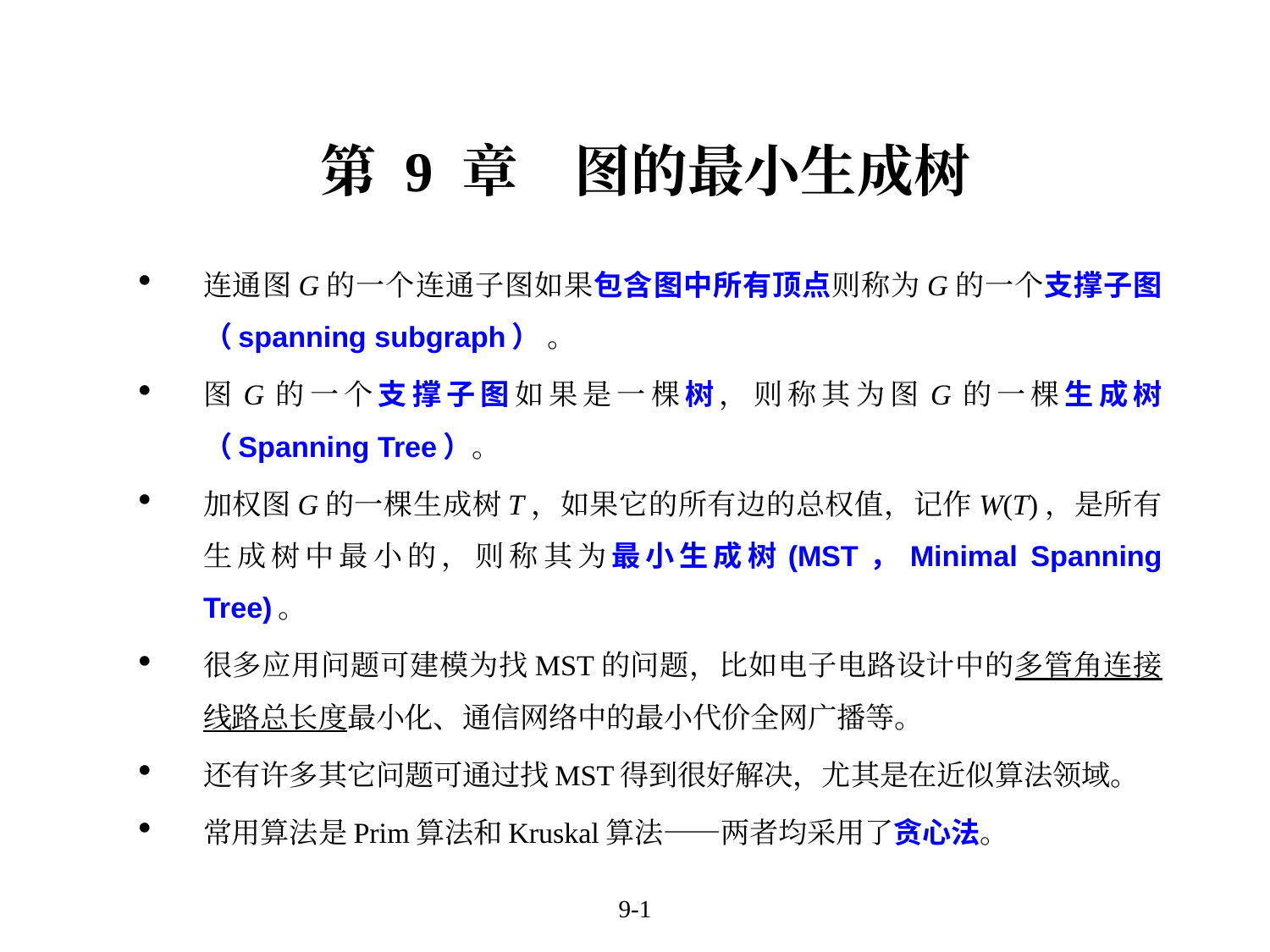

# 第 9 章	图的最小生成树
连通图G的一个连通子图如果包含图中所有顶点则称为G的一个支撑子图（spanning subgraph） 。
图G的一个支撑子图如果是一棵树，则称其为图G的一棵生成树（Spanning Tree）。
加权图G的一棵生成树T，如果它的所有边的总权值，记作W(T)，是所有生成树中最小的，则称其为最小生成树(MST，Minimal Spanning Tree)。
很多应用问题可建模为找MST的问题，比如电子电路设计中的多管角连接线路总长度最小化、通信网络中的最小代价全网广播等。
还有许多其它问题可通过找MST得到很好解决，尤其是在近似算法领域。
常用算法是Prim算法和Kruskal算法——两者均采用了贪心法。
9-1